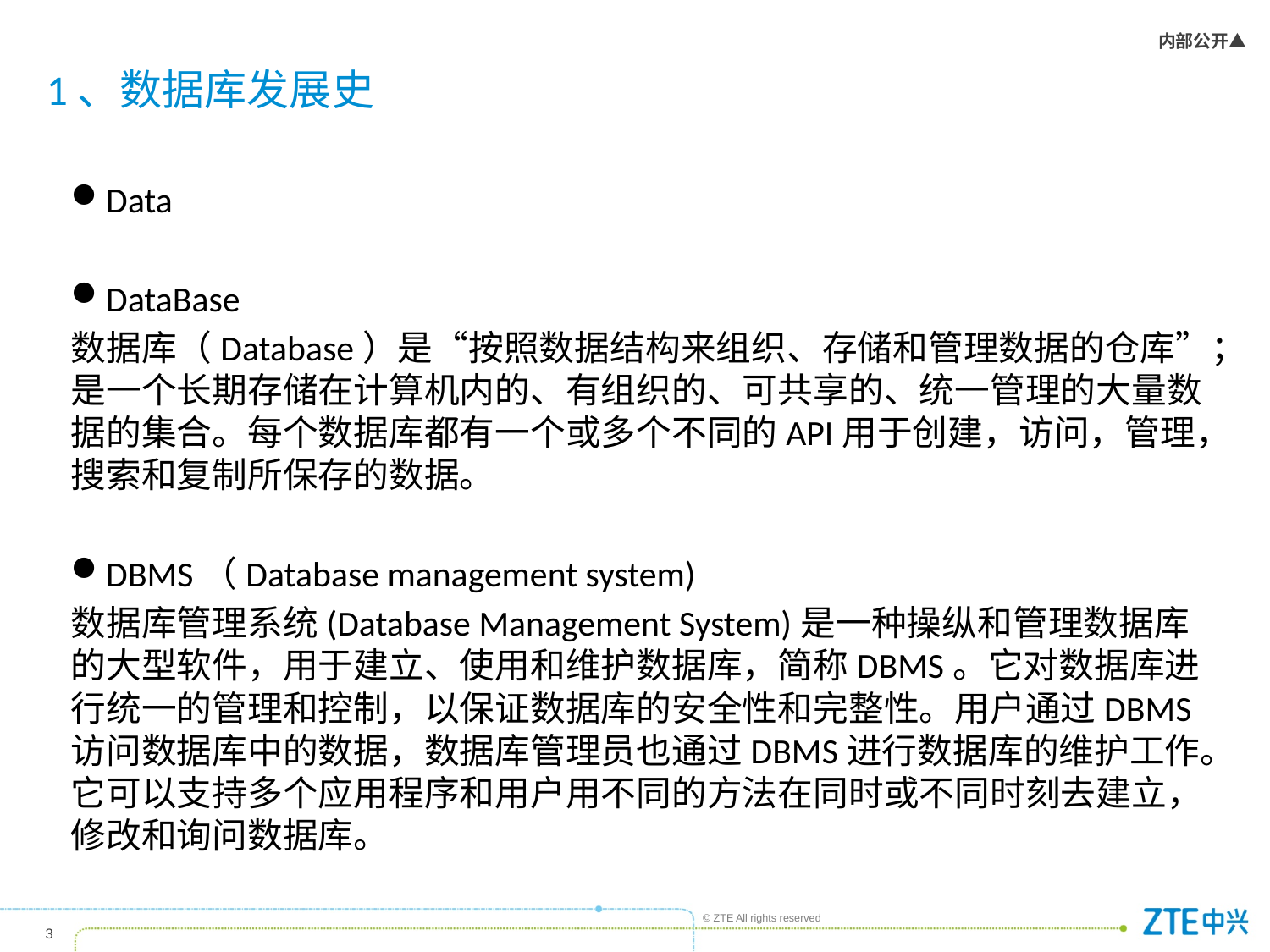

# 1、数据库发展史
Data

DataBase
数据库（Database）是“按照数据结构来组织、存储和管理数据的仓库”；是一个长期存储在计算机内的、有组织的、可共享的、统一管理的大量数据的集合。每个数据库都有一个或多个不同的API用于创建，访问，管理，搜索和复制所保存的数据。

DBMS（Database management system)
数据库管理系统(Database Management System)是一种操纵和管理数据库的大型软件，用于建立、使用和维护数据库，简称DBMS。它对数据库进行统一的管理和控制，以保证数据库的安全性和完整性。用户通过DBMS访问数据库中的数据，数据库管理员也通过DBMS进行数据库的维护工作。它可以支持多个应用程序和用户用不同的方法在同时或不同时刻去建立，修改和询问数据库。